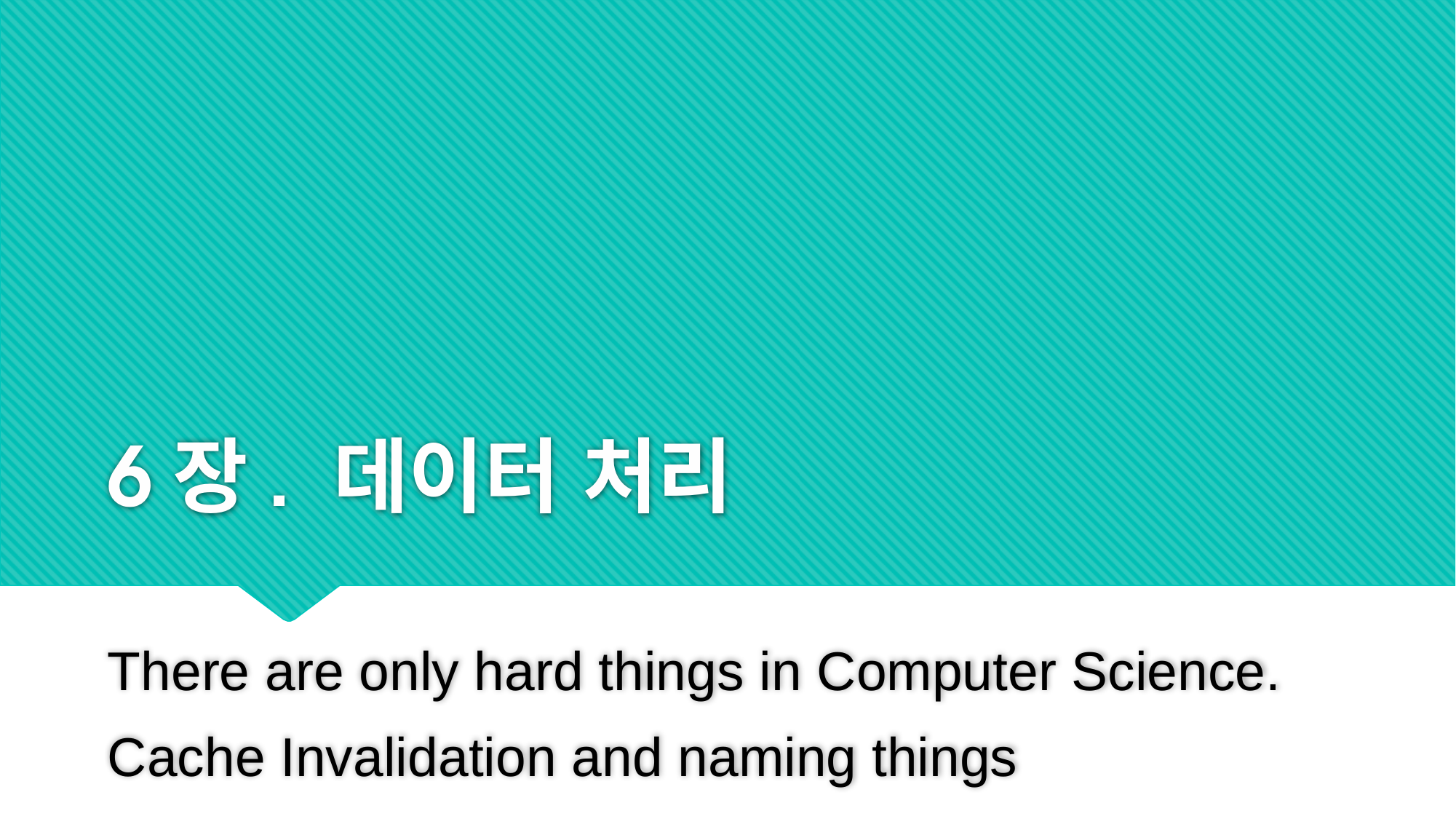

# 6장. 데이터 처리
There are only hard things in Computer Science.
Cache Invalidation and naming things